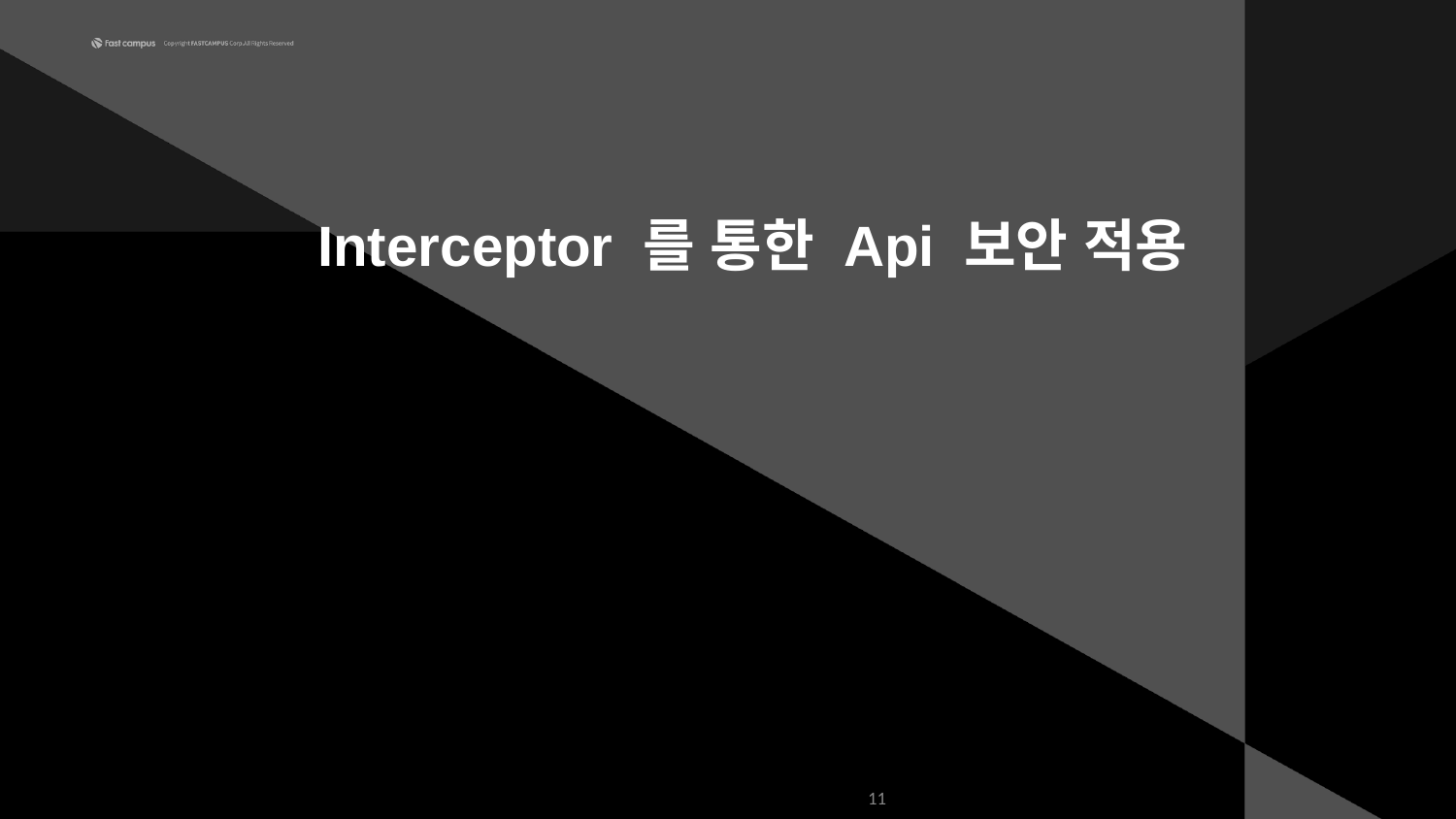

Interceptor 를 통한 Api 보안 적용
11